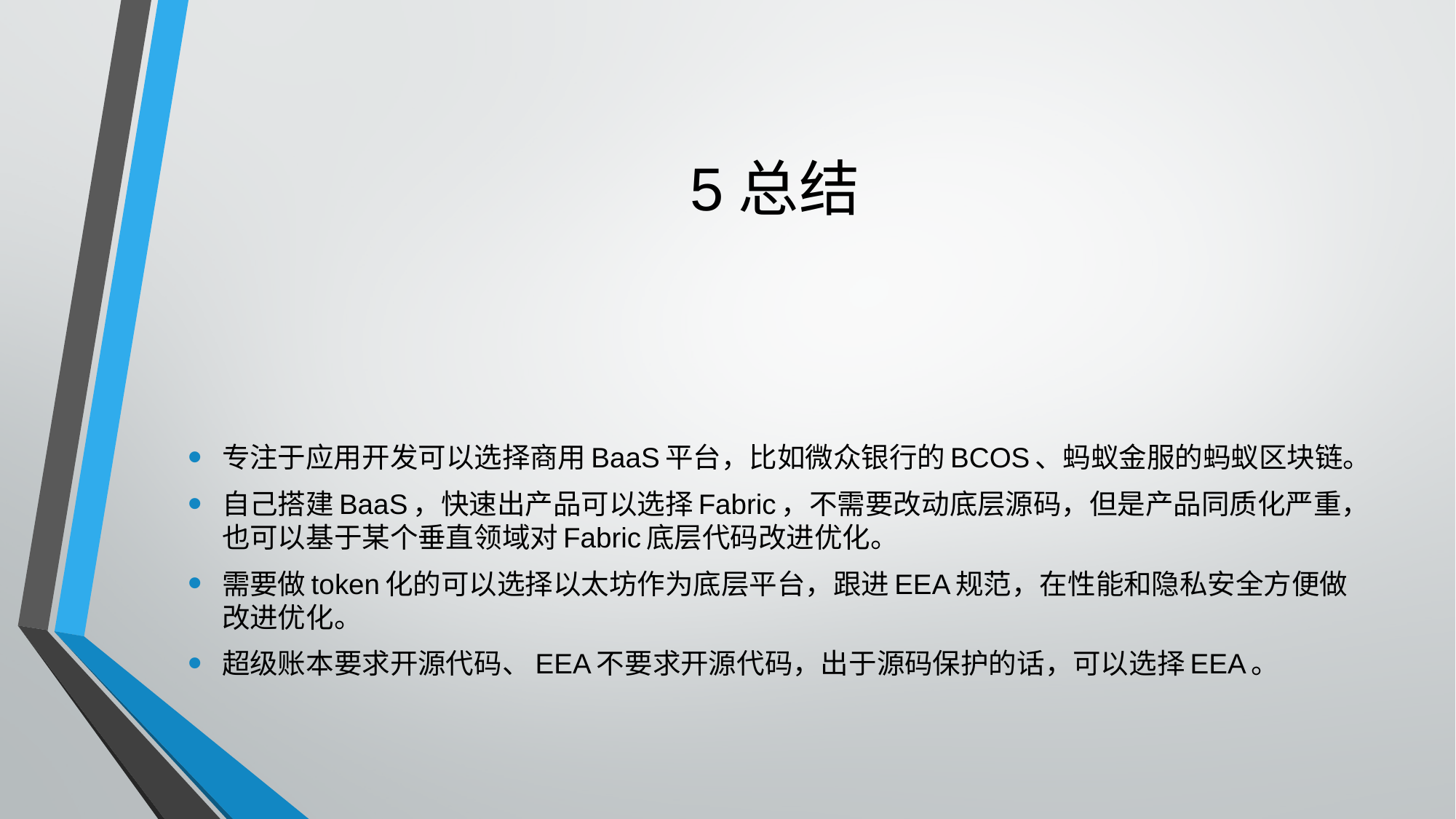

# 5总结

专注于应用开发可以选择商用BaaS平台，比如微众银行的BCOS、蚂蚁金服的蚂蚁区块链。
自己搭建BaaS，快速出产品可以选择Fabric，不需要改动底层源码，但是产品同质化严重，也可以基于某个垂直领域对Fabric底层代码改进优化。
需要做token化的可以选择以太坊作为底层平台，跟进EEA规范，在性能和隐私安全方便做改进优化。
超级账本要求开源代码、EEA不要求开源代码，出于源码保护的话，可以选择EEA。